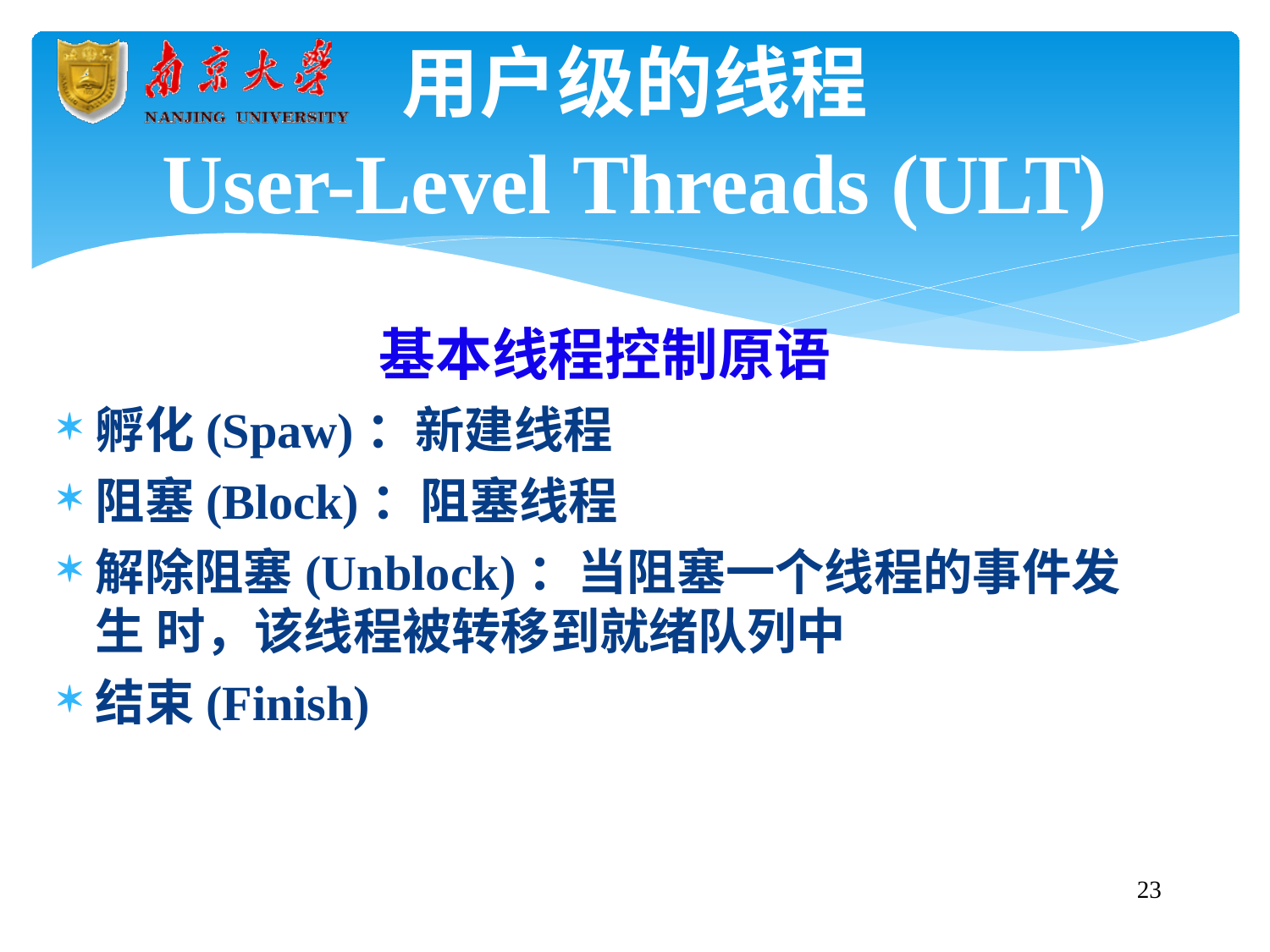

# 用户级的线程
User-Level Threads (ULT)

基本线程控制原语
孵化(Spaw)：新建线程
阻塞(Block)：阻塞线程
解除阻塞(Unblock)：当阻塞一个线程的事件发生 时，该线程被转移到就绪队列中
结束(Finish)
23